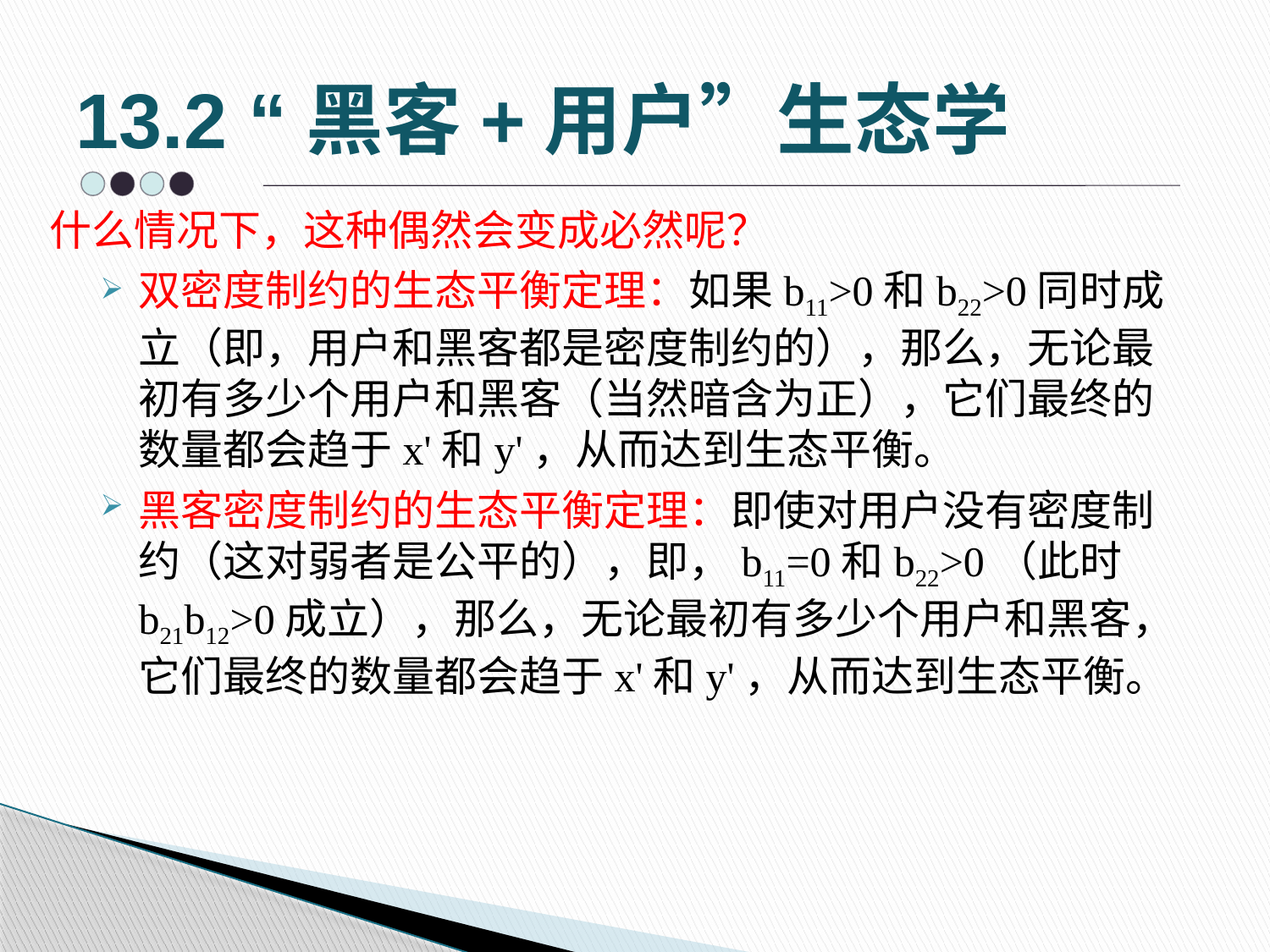

# 13.2 “黑客+用户”生态学

什么情况下，这种偶然会变成必然呢？
双密度制约的生态平衡定理：如果b11>0和b22>0同时成立（即，用户和黑客都是密度制约的），那么，无论最初有多少个用户和黑客（当然暗含为正），它们最终的数量都会趋于x'和y'，从而达到生态平衡。
黑客密度制约的生态平衡定理：即使对用户没有密度制约（这对弱者是公平的），即，b11=0和b22>0（此时b21b12>0成立），那么，无论最初有多少个用户和黑客，它们最终的数量都会趋于x'和y'，从而达到生态平衡。